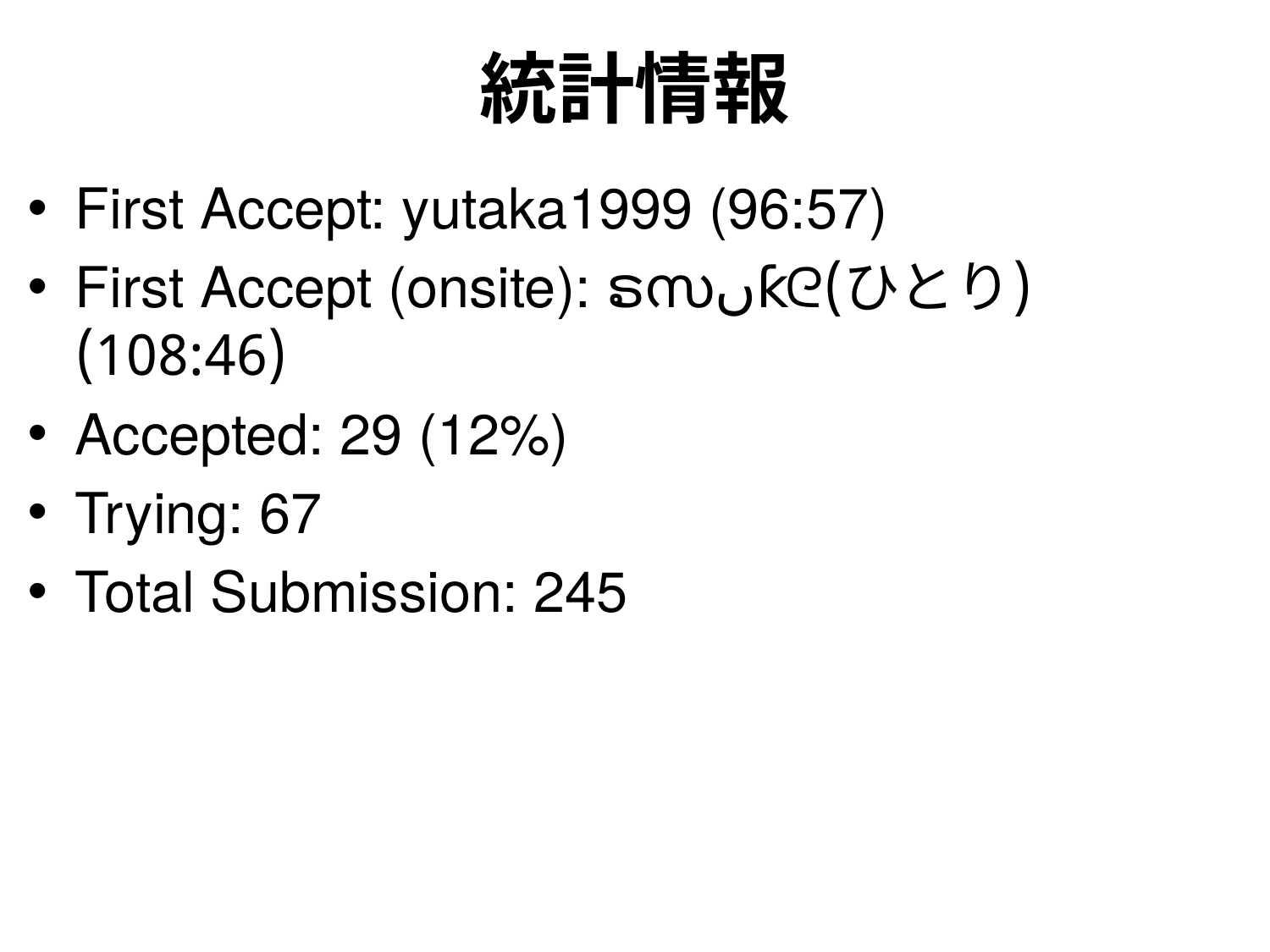

# 統計情報
First Accept: yutaka1999 (96:57)
First Accept (onsite): ຣസںƙᘓ‮(ひとり) (108:46)
Accepted: 29 (12%)
Trying: 67
Total Submission: 245